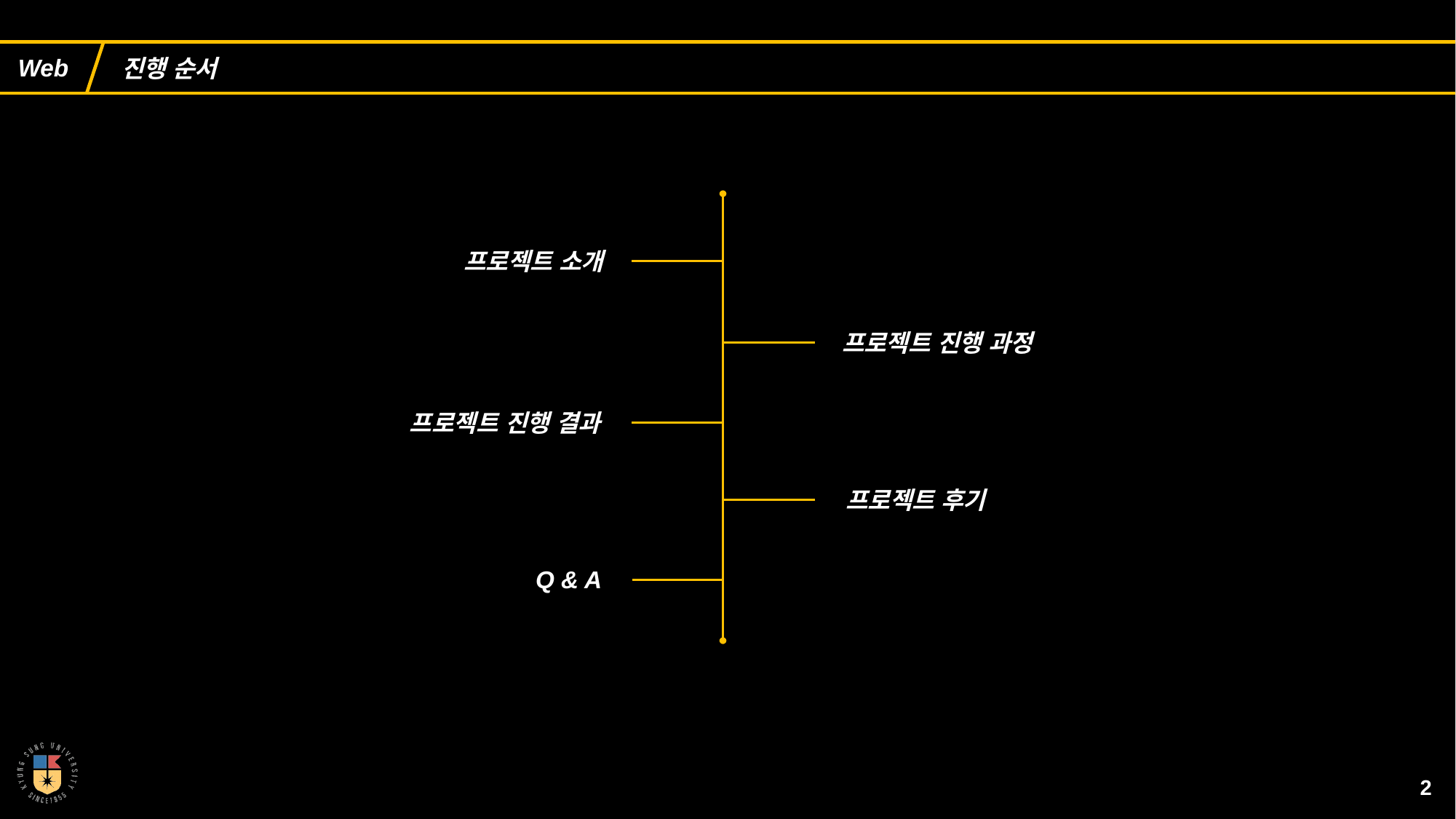

진행 순서

 프로젝트 소개
프로젝트 진행 과정
프로젝트 진행 결과
프로젝트 후기
Q & A
2